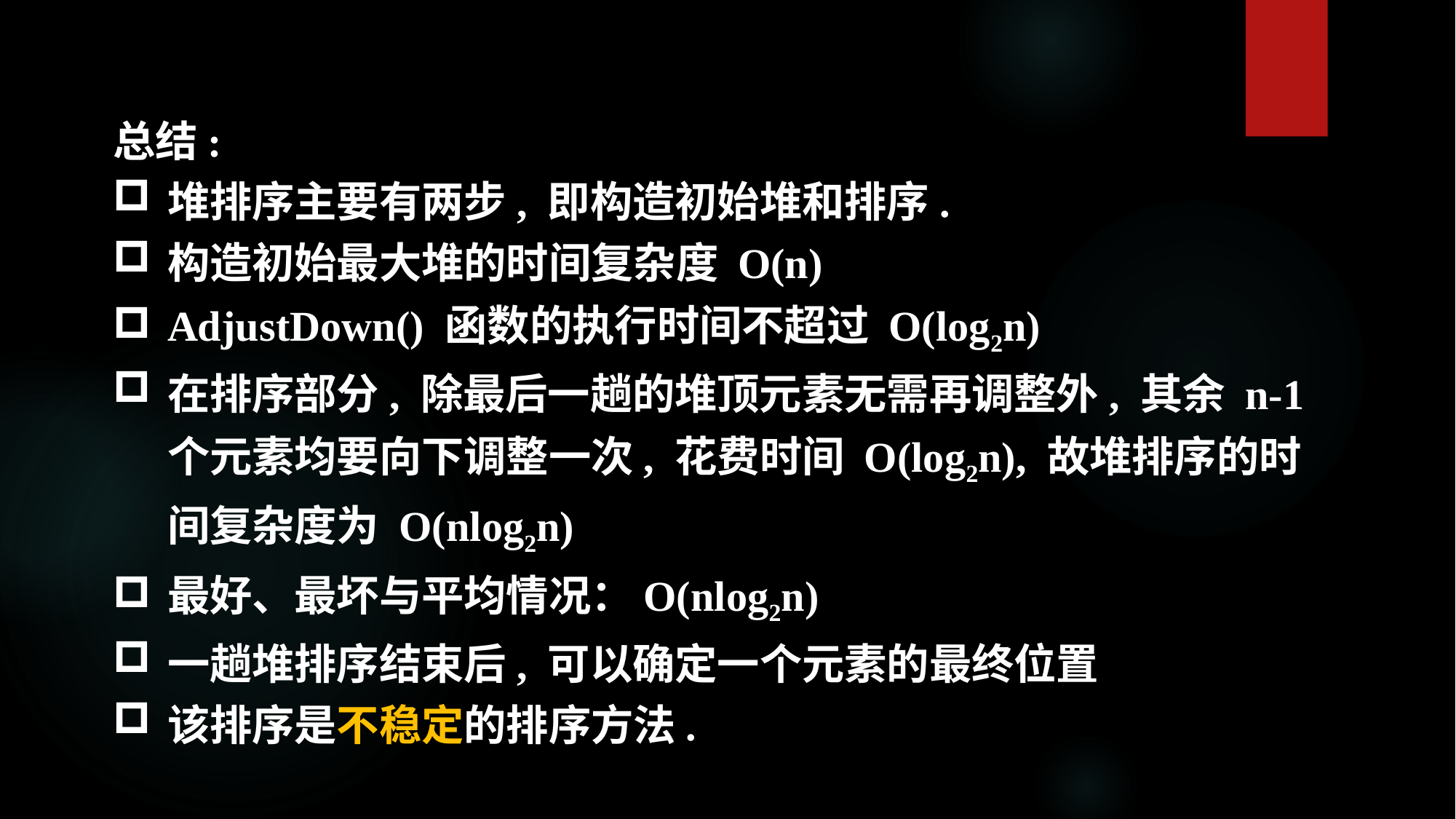

总结:
堆排序主要有两步, 即构造初始堆和排序.
构造初始最大堆的时间复杂度 O(n)
AdjustDown() 函数的执行时间不超过 O(log2n)
在排序部分, 除最后一趟的堆顶元素无需再调整外, 其余 n-1 个元素均要向下调整一次, 花费时间 O(log2n), 故堆排序的时间复杂度为 O(nlog2n)
最好、最坏与平均情况：O(nlog2n)
一趟堆排序结束后, 可以确定一个元素的最终位置
该排序是不稳定的排序方法.